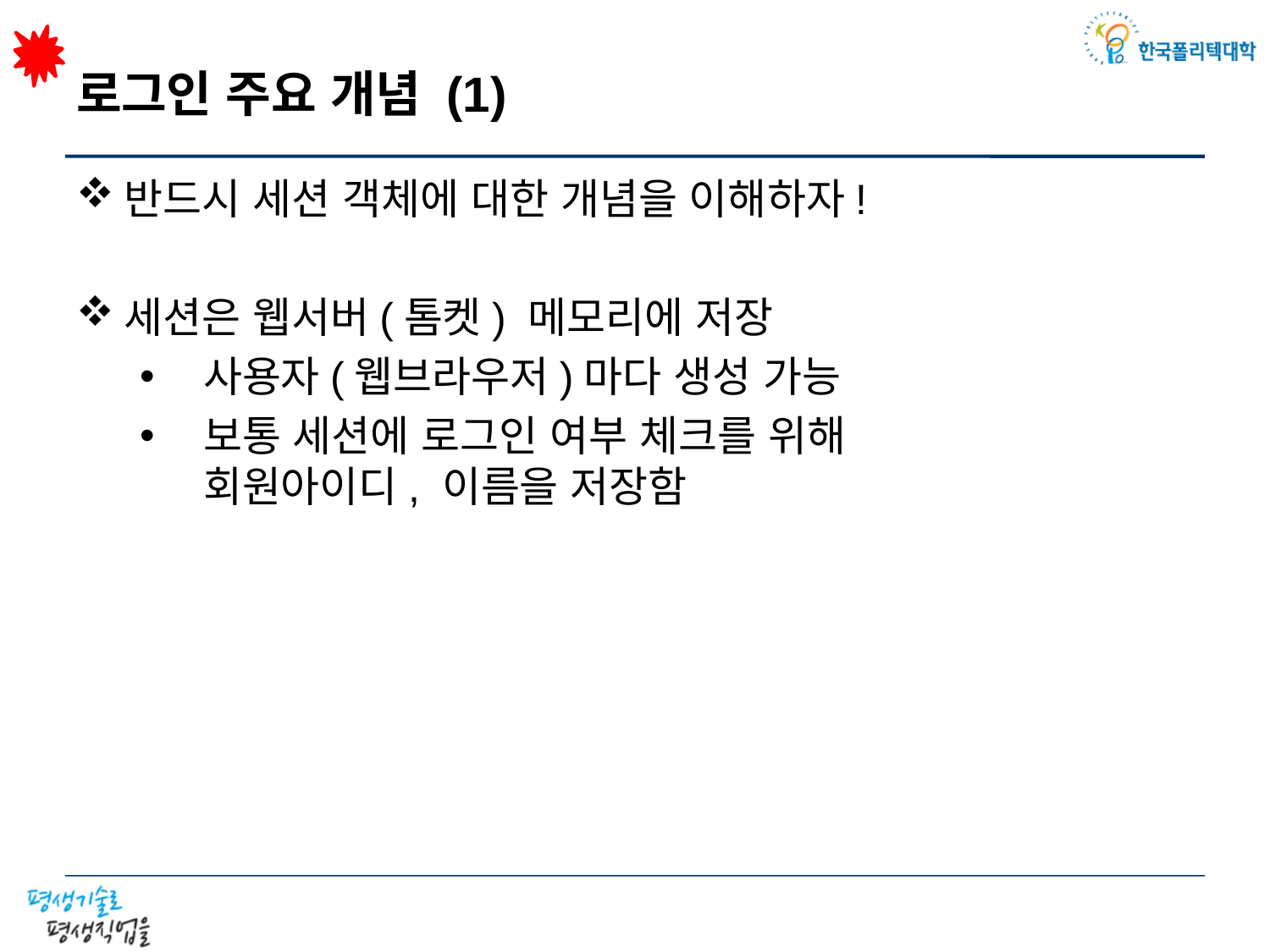

# 로그인 주요 개념 (1)
반드시 세션 객체에 대한 개념을 이해하자!

세션은 웹서버(톰켓) 메모리에 저장
사용자(웹브라우저)마다 생성 가능
보통 세션에 로그인 여부 체크를 위해
회원아이디, 이름을 저장함